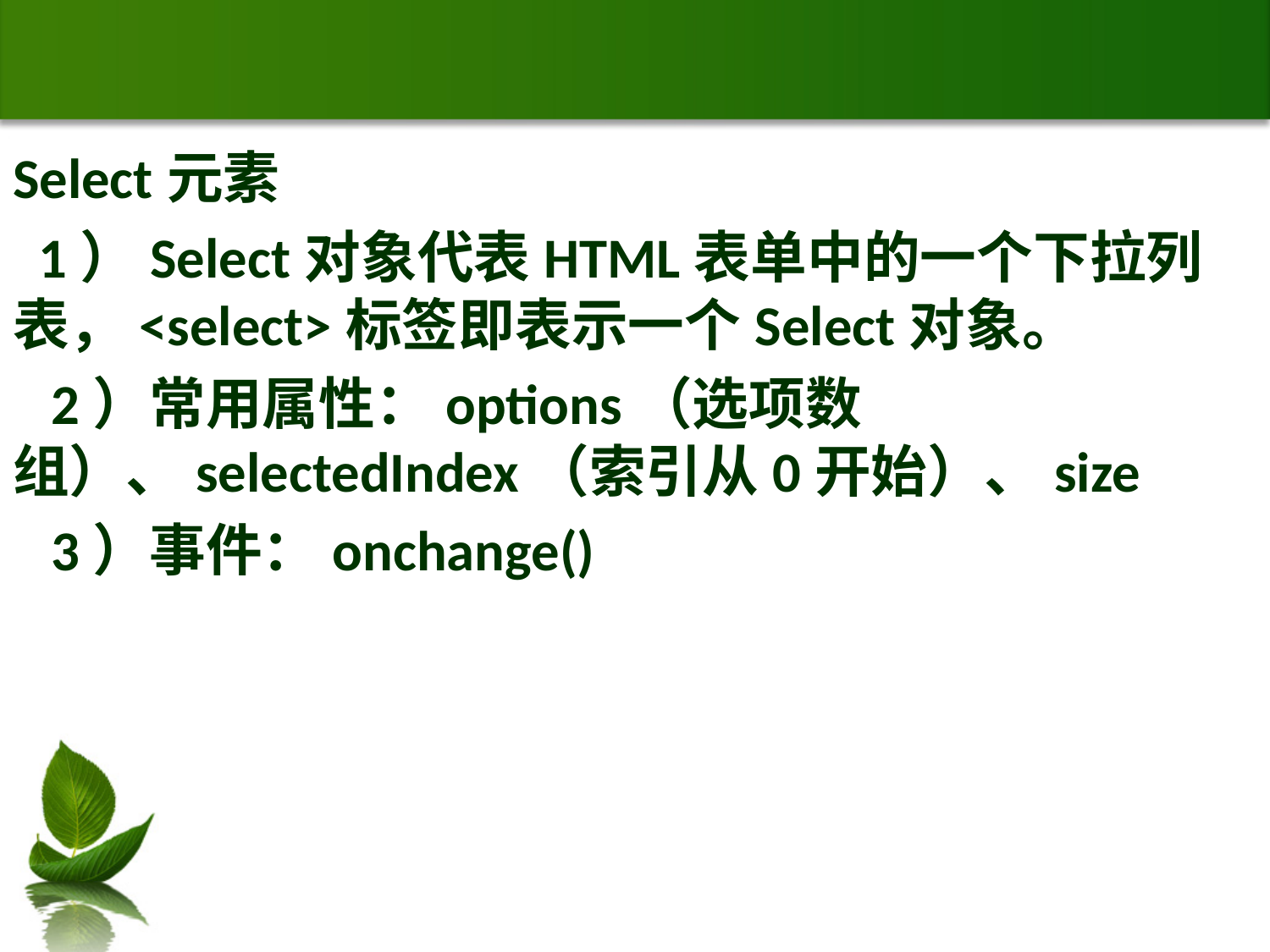

#
Select元素
  1）Select对象代表HTML表单中的一个下拉列表，<select>标签即表示一个Select对象。
   2）常用属性：options（选项数组）、selectedIndex（索引从0开始）、size
   3）事件：onchange()